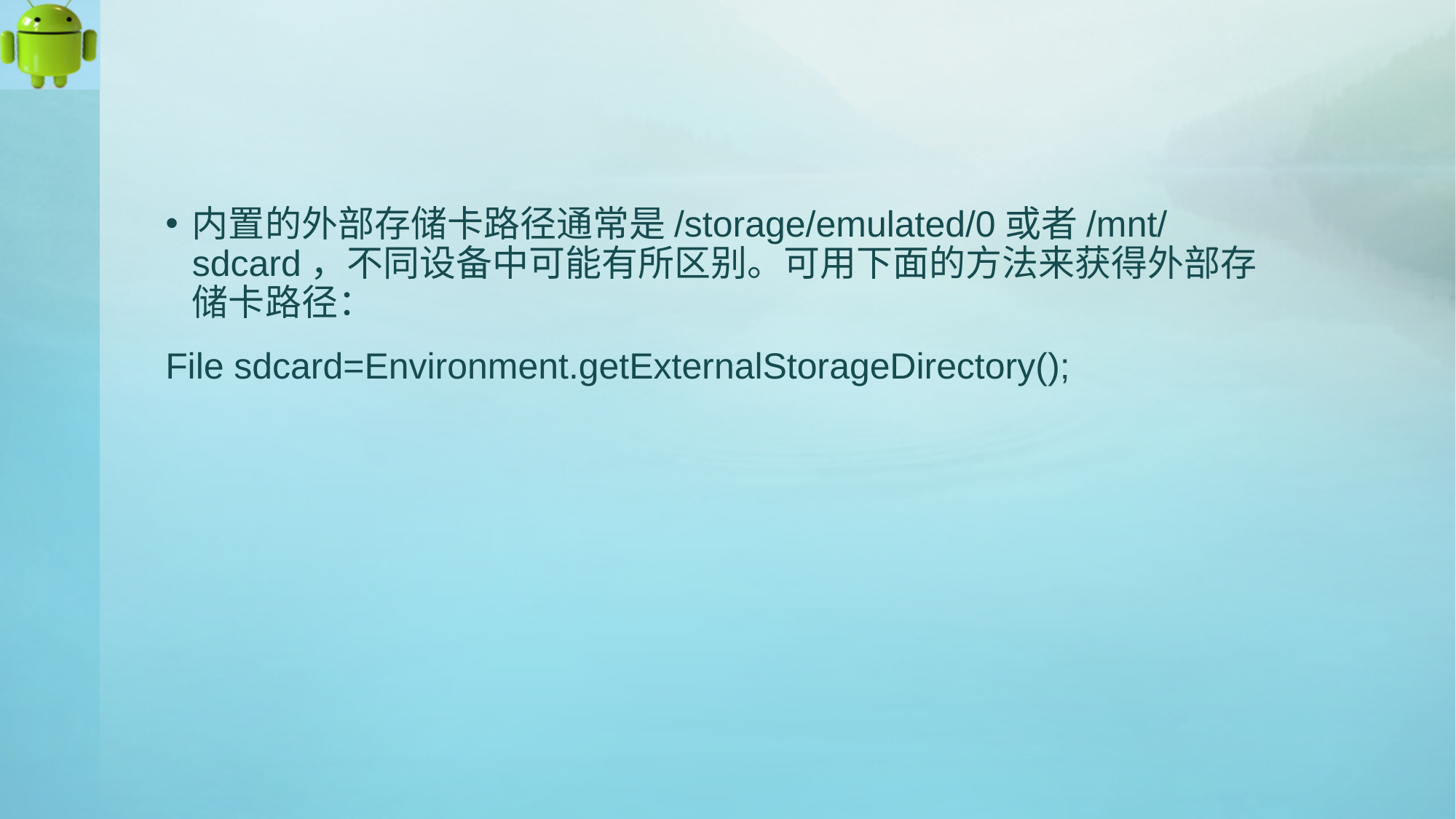

#
内置的外部存储卡路径通常是/storage/emulated/0或者/mnt/sdcard，不同设备中可能有所区别。可用下面的方法来获得外部存储卡路径：
File sdcard=Environment.getExternalStorageDirectory();